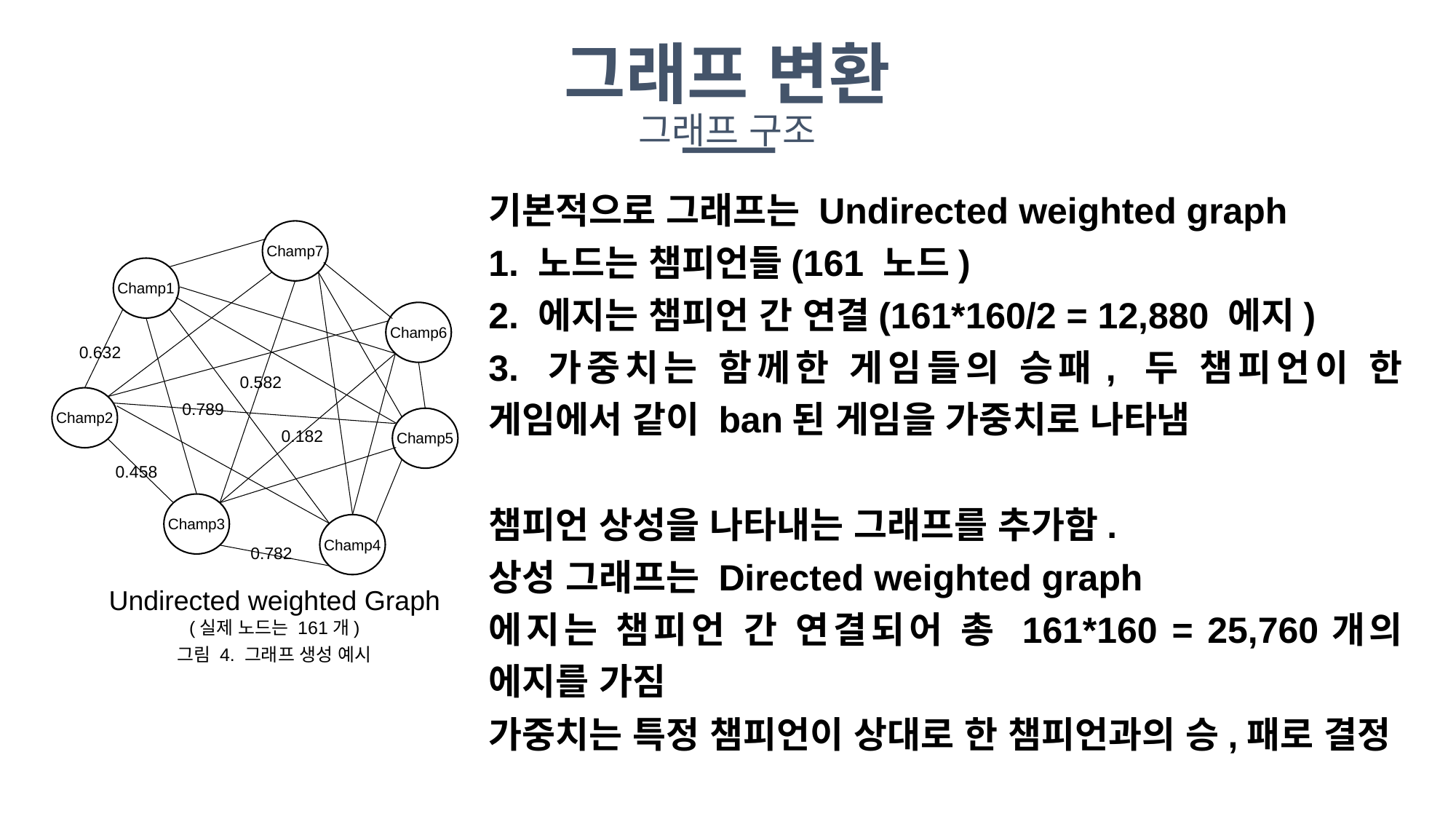

그래프 변환

그래프 구조

기본적으로 그래프는 Undirected weighted graph
1. 노드는 챔피언들(161 노드)
2. 에지는 챔피언 간 연결(161*160/2 = 12,880 에지)
3. 가중치는 함께한 게임들의 승패, 두 챔피언이 한 게임에서 같이 ban된 게임을 가중치로 나타냄

챔피언 상성을 나타내는 그래프를 추가함.
상성 그래프는 Directed weighted graph
에지는 챔피언 간 연결되어 총 161*160 = 25,760개의 에지를 가짐
가중치는 특정 챔피언이 상대로 한 챔피언과의 승,패로 결정

Champ7

Champ1

Champ6
0.632
0.582

Champ2
0.789

Champ5
0.182
0.458

Champ3

Champ4
0.782
Undirected weighted Graph
(실제 노드는 161개)
그림 4. 그래프 생성 예시